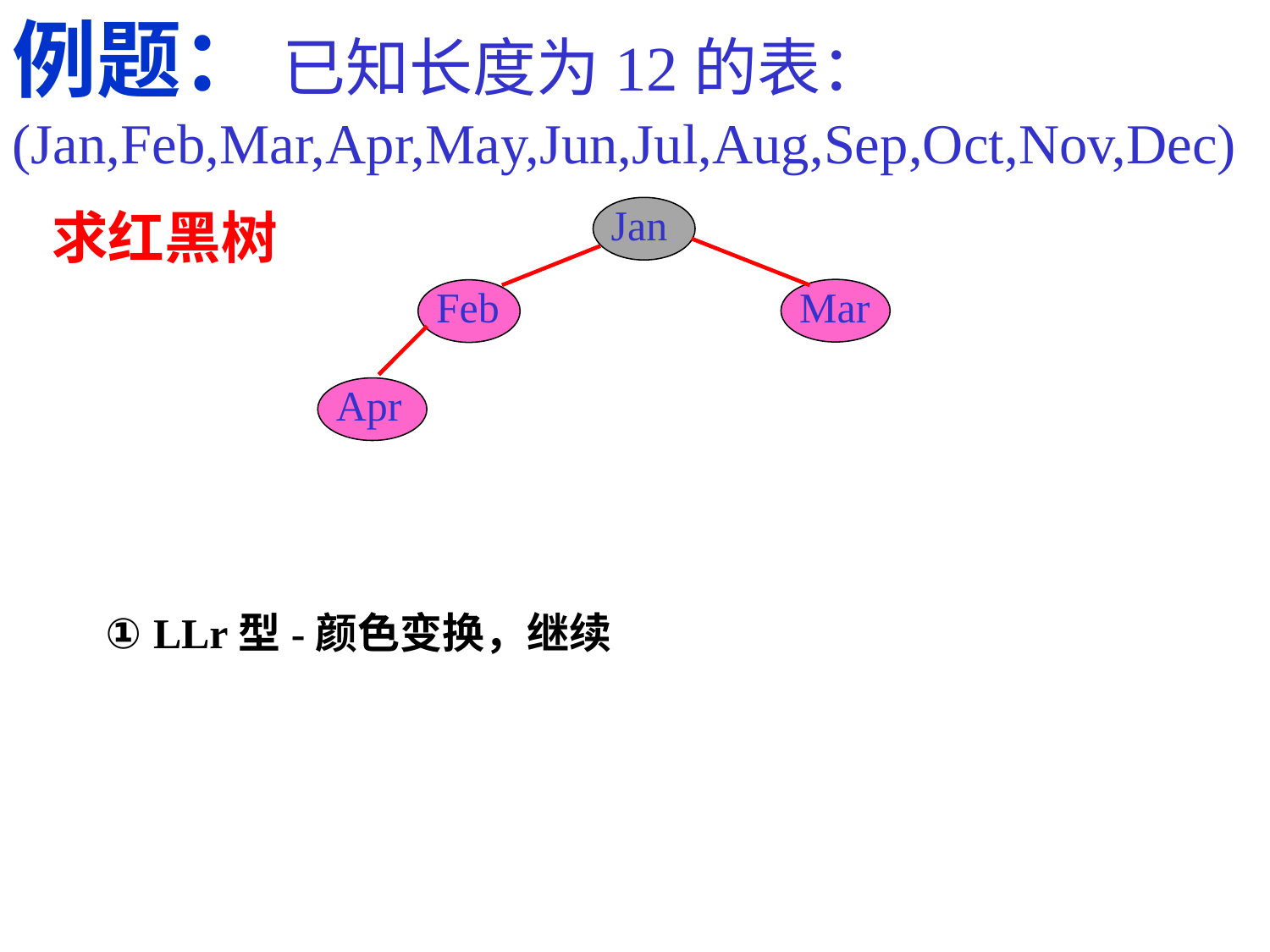

例题： 已知长度为12的表：
(Jan,Feb,Mar,Apr,May,Jun,Jul,Aug,Sep,Oct,Nov,Dec)
Jan

求红黑树

Mar

Feb

Apr

① LLr型-颜色变换，继续